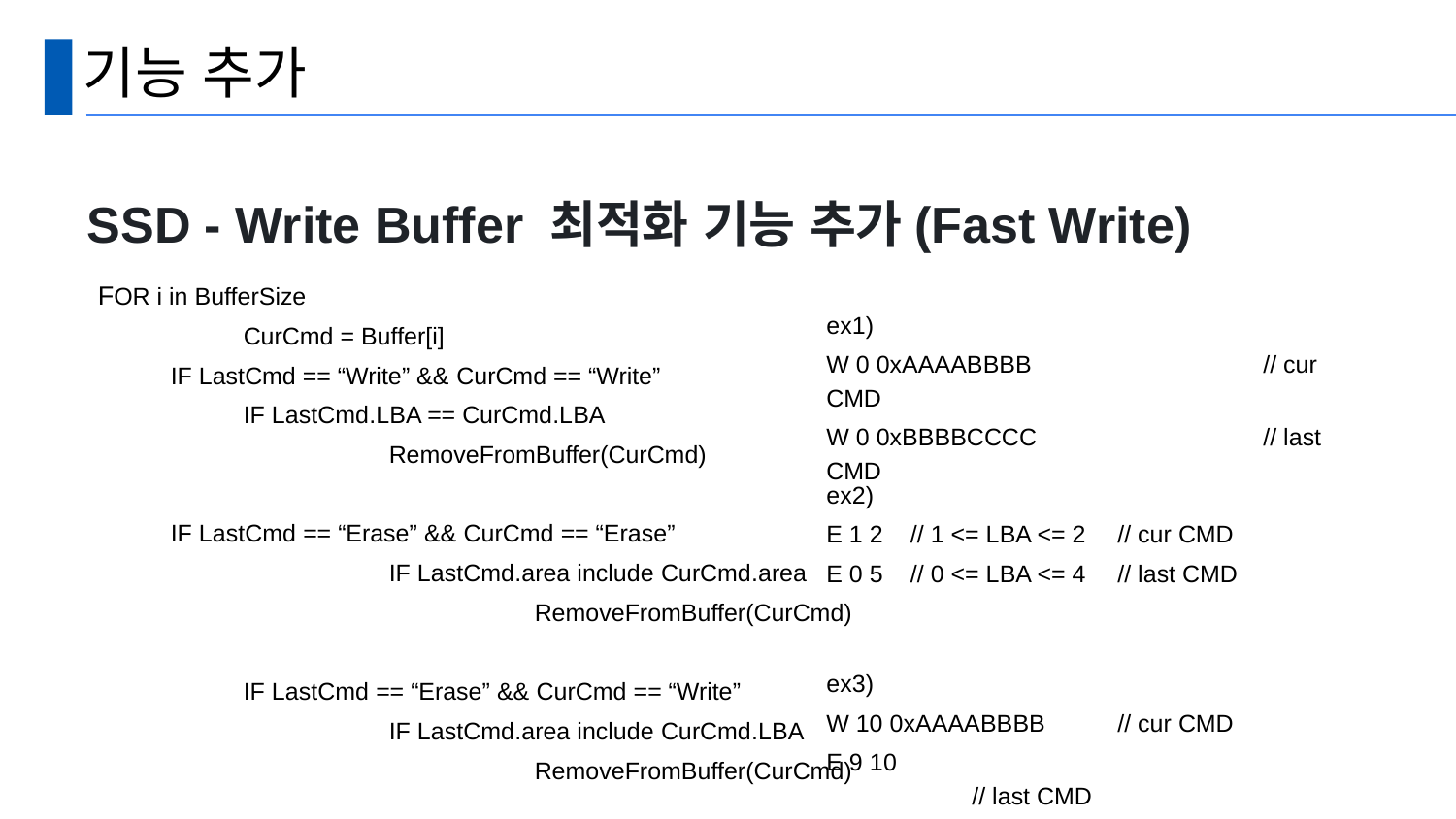

# 기능 추가
SSD - Write Buffer 최적화 기능 추가(Fast Write)
FOR i in BufferSize
	CurCmd = Buffer[i]
IF LastCmd == “Write” && CurCmd == “Write”
	IF LastCmd.LBA == CurCmd.LBA
		RemoveFromBuffer(CurCmd)

IF LastCmd == “Erase” && CurCmd == “Erase”
		IF LastCmd.area include CurCmd.area
			RemoveFromBuffer(CurCmd)

	IF LastCmd == “Erase” && CurCmd == “Write”
		IF LastCmd.area include CurCmd.LBA
			RemoveFromBuffer(CurCmd)
ex1)
W 0 0xAAAABBBB		// cur CMD
W 0 0xBBBBCCCC		// last CMD
ex2)
E 1 2    // 1 <= LBA <= 2	// cur CMD
E 0 5    // 0 <= LBA <= 4	// last CMD
ex3)
W 10 0xAAAABBBB	// cur CMD
E 9 10				// last CMD